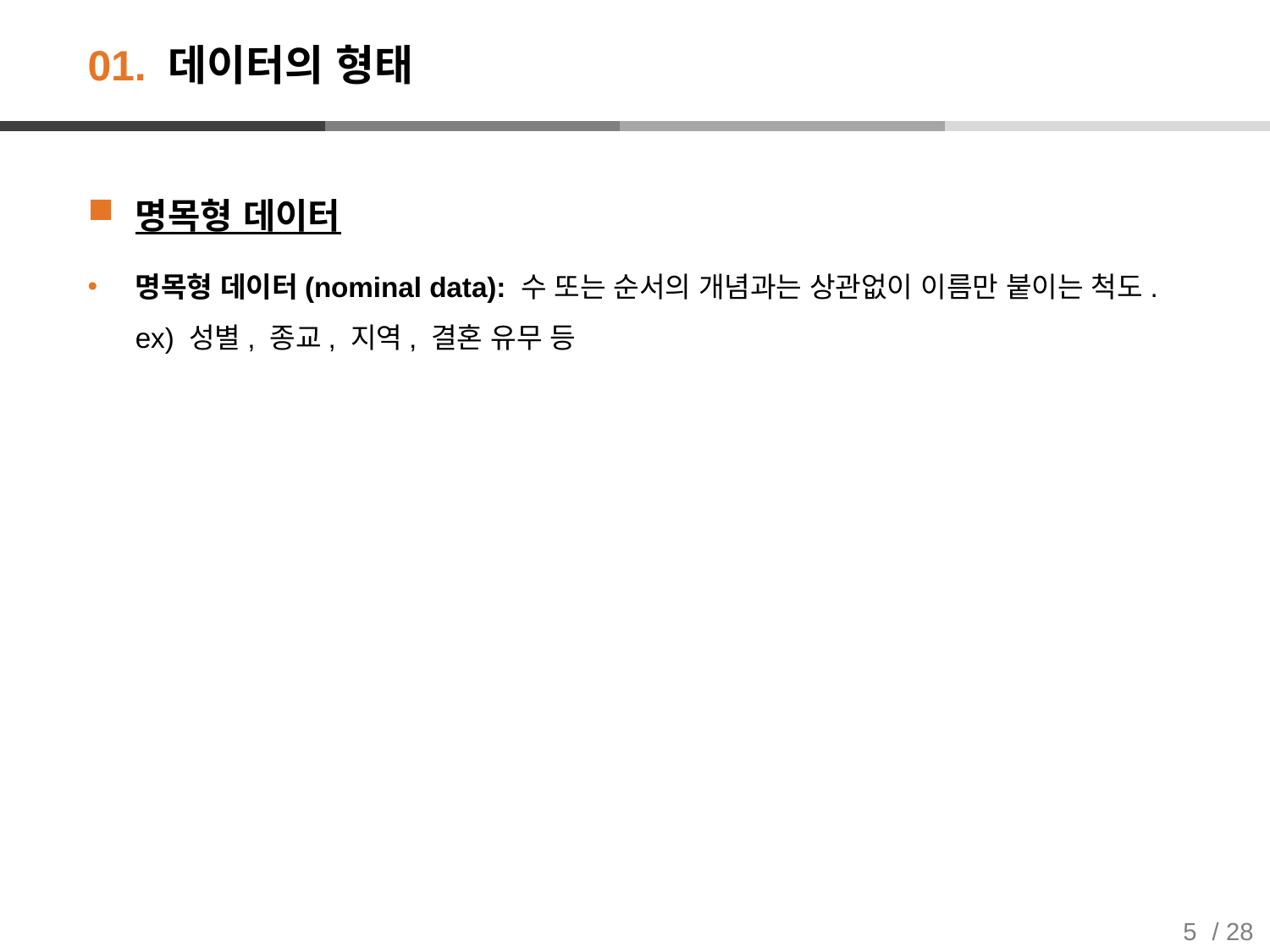

# 01. 데이터의 형태
명목형 데이터
명목형 데이터(nominal data): 수 또는 순서의 개념과는 상관없이 이름만 붙이는 척도.
ex) 성별, 종교, 지역, 결혼 유무 등